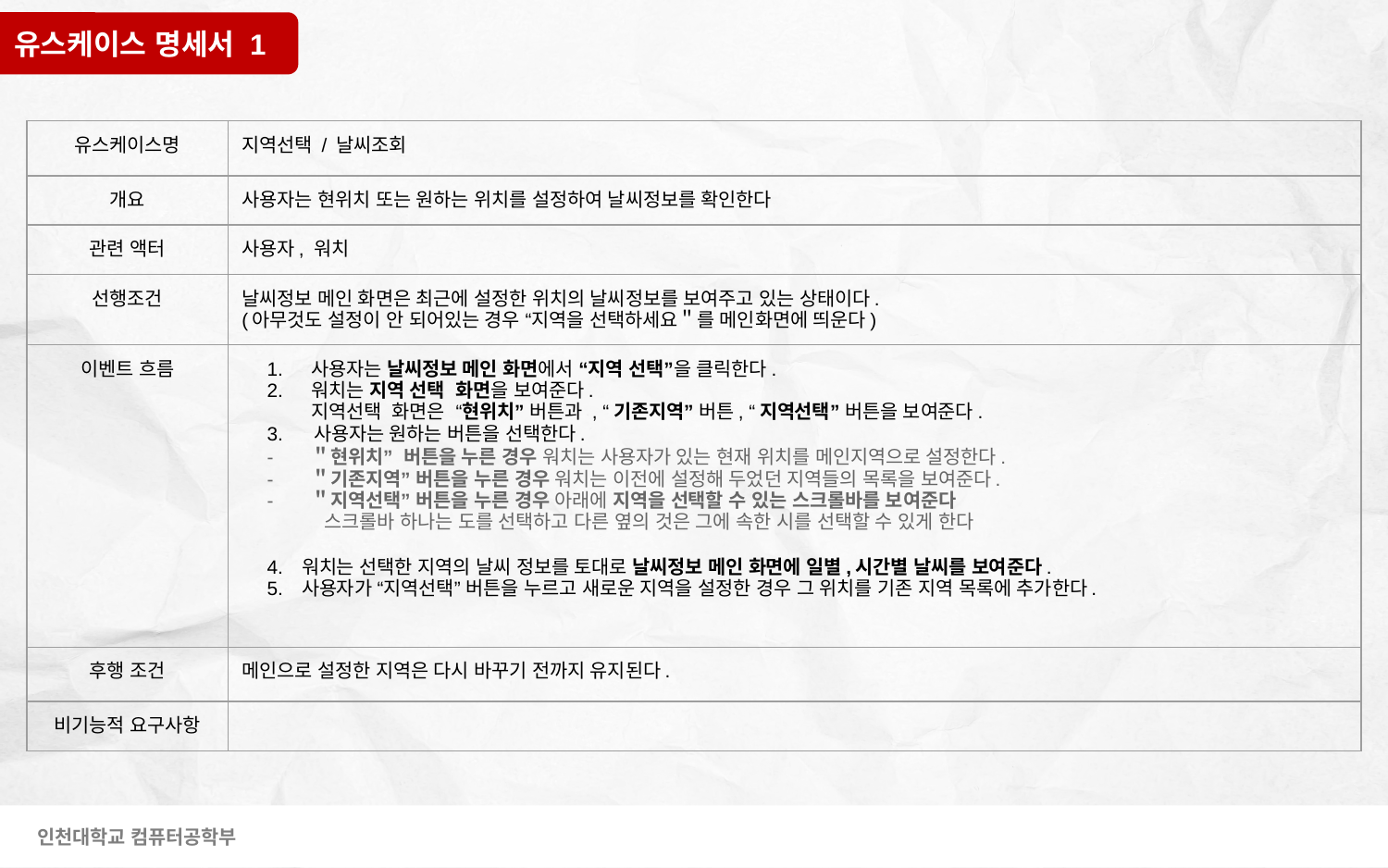

유스케이스 명세서 1

| 유스케이스명 | 지역선택 / 날씨조회 |
| --- | --- |
| 개요 | 사용자는 현위치 또는 원하는 위치를 설정하여 날씨정보를 확인한다 |
| 관련 액터 | 사용자, 워치 |
| 선행조건 | 날씨정보 메인 화면은 최근에 설정한 위치의 날씨정보를 보여주고 있는 상태이다. (아무것도 설정이 안 되어있는 경우 “지역을 선택하세요＂를 메인화면에 띄운다) |
| 이벤트 흐름 | 사용자는 날씨정보 메인 화면에서 “지역 선택”을 클릭한다. 워치는 지역 선택 화면을 보여준다. 지역선택 화면은 “현위치” 버튼과 , “기존지역” 버튼, “지역선택” 버튼을 보여준다. 3. 사용자는 원하는 버튼을 선택한다. ＂현위치” 버튼을 누른 경우 워치는 사용자가 있는 현재 위치를 메인지역으로 설정한다. ＂기존지역” 버튼을 누른 경우 워치는 이전에 설정해 두었던 지역들의 목록을 보여준다. ＂지역선택” 버튼을 누른 경우 아래에 지역을 선택할 수 있는 스크롤바를 보여준다 스크롤바 하나는 도를 선택하고 다른 옆의 것은 그에 속한 시를 선택할 수 있게 한다 워치는 선택한 지역의 날씨 정보를 토대로 날씨정보 메인 화면에 일별,시간별 날씨를 보여준다. 사용자가 “지역선택” 버튼을 누르고 새로운 지역을 설정한 경우 그 위치를 기존 지역 목록에 추가한다. |
| 후행 조건 | 메인으로 설정한 지역은 다시 바꾸기 전까지 유지된다. |
| 비기능적 요구사항 |  |

인천대학교 컴퓨터공학부